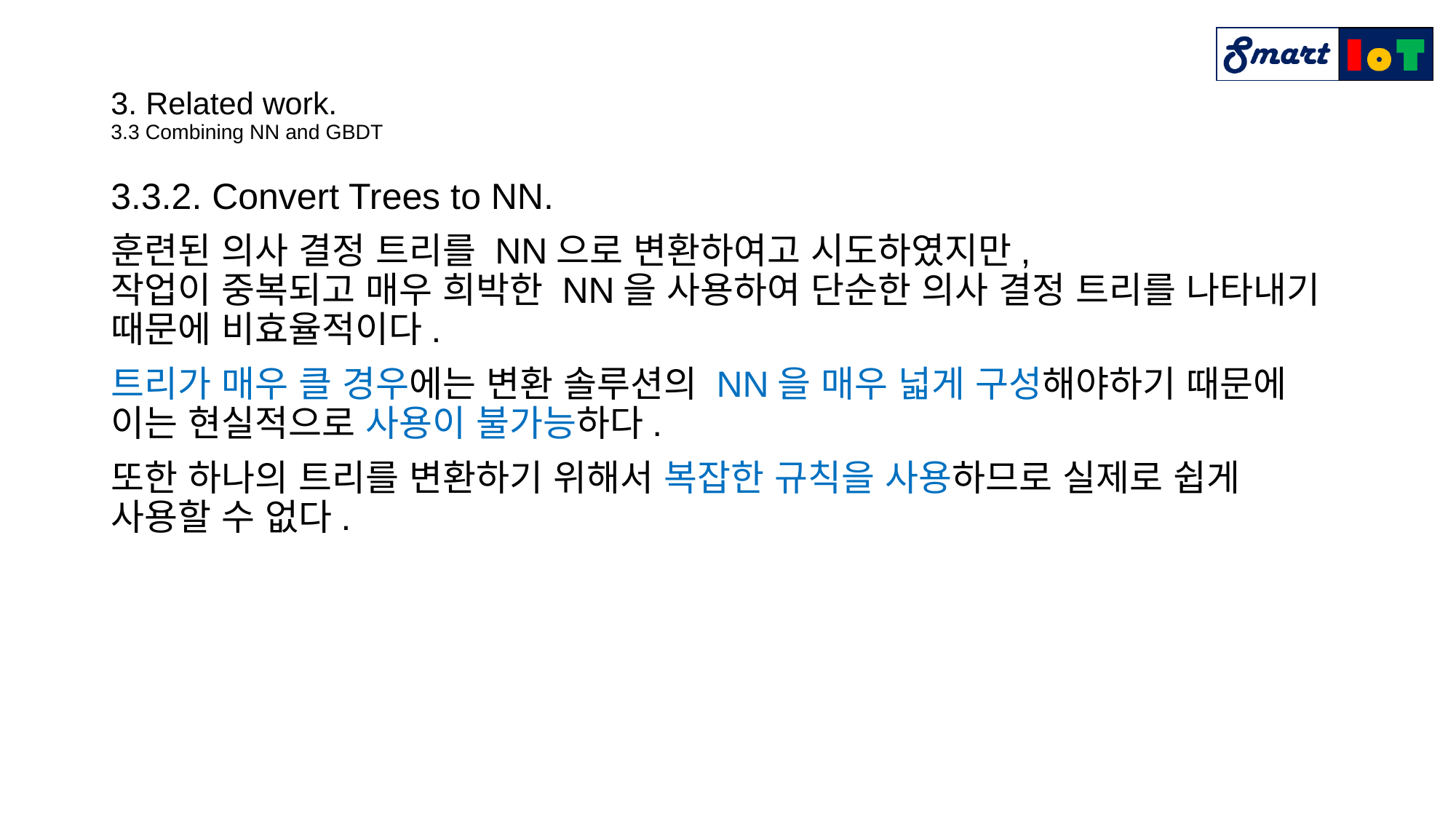

# 3. Related work. 3.3 Combining NN and GBDT
3.3.2. Convert Trees to NN.
훈련된 의사 결정 트리를 NN으로 변환하여고 시도하였지만,
작업이 중복되고 매우 희박한 NN을 사용하여 단순한 의사 결정 트리를 나타내기 때문에 비효율적이다.
트리가 매우 클 경우에는 변환 솔루션의 NN을 매우 넓게 구성해야하기 때문에 이는 현실적으로 사용이 불가능하다.
또한 하나의 트리를 변환하기 위해서 복잡한 규칙을 사용하므로 실제로 쉽게 사용할 수 없다.